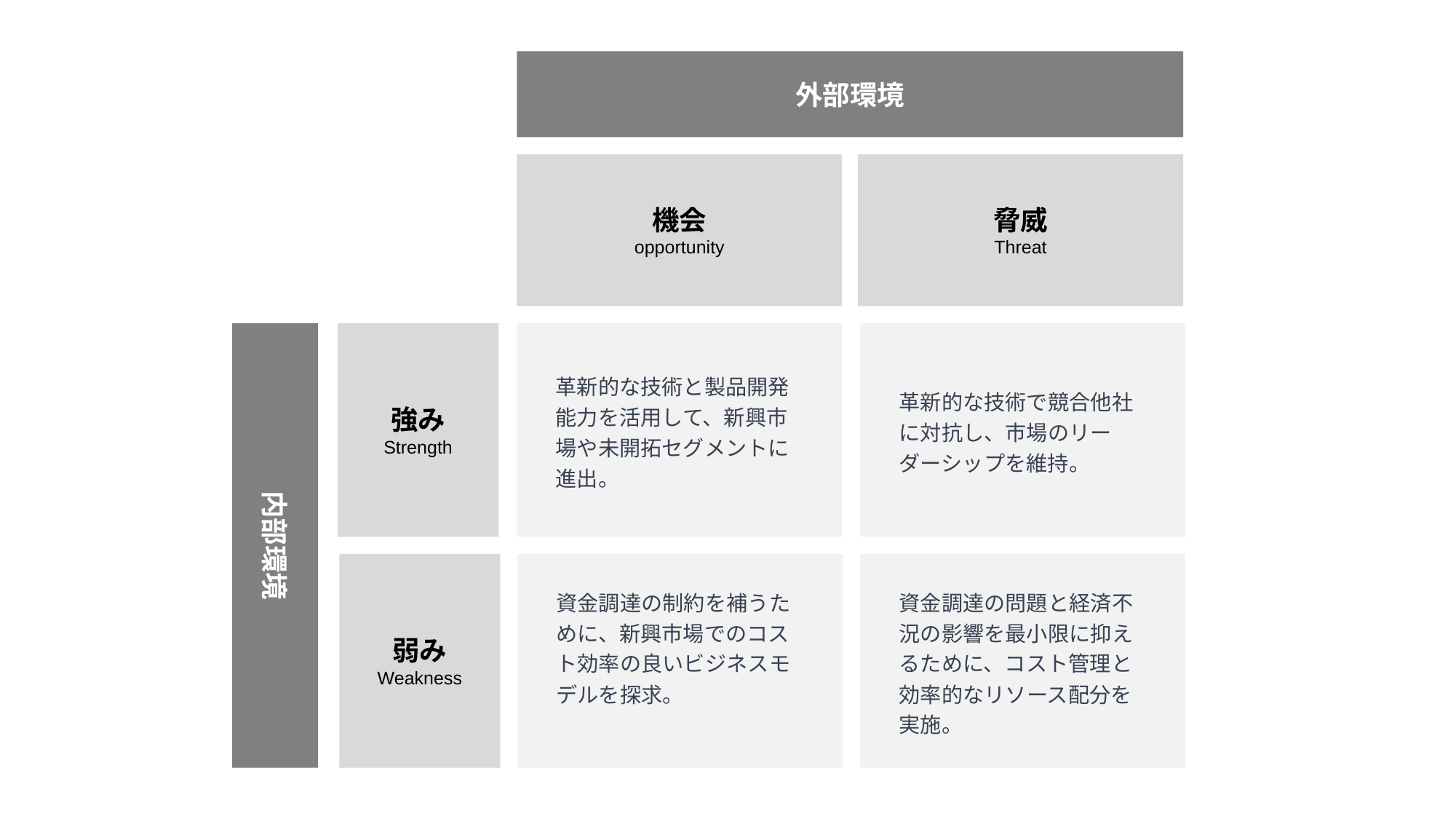

外部環境
機会
opportunity
脅威
Threat
内部環境
革新的な技術と製品開発能力を活用して、新興市場や未開拓セグメントに進出。
革新的な技術で競合他社に対抗し、市場のリーダーシップを維持。
強み
Strength
資金調達の制約を補うために、新興市場でのコスト効率の良いビジネスモデルを探求。

資金調達の問題と経済不況の影響を最小限に抑えるために、コスト管理と効率的なリソース配分を実施。
弱み
Weakness